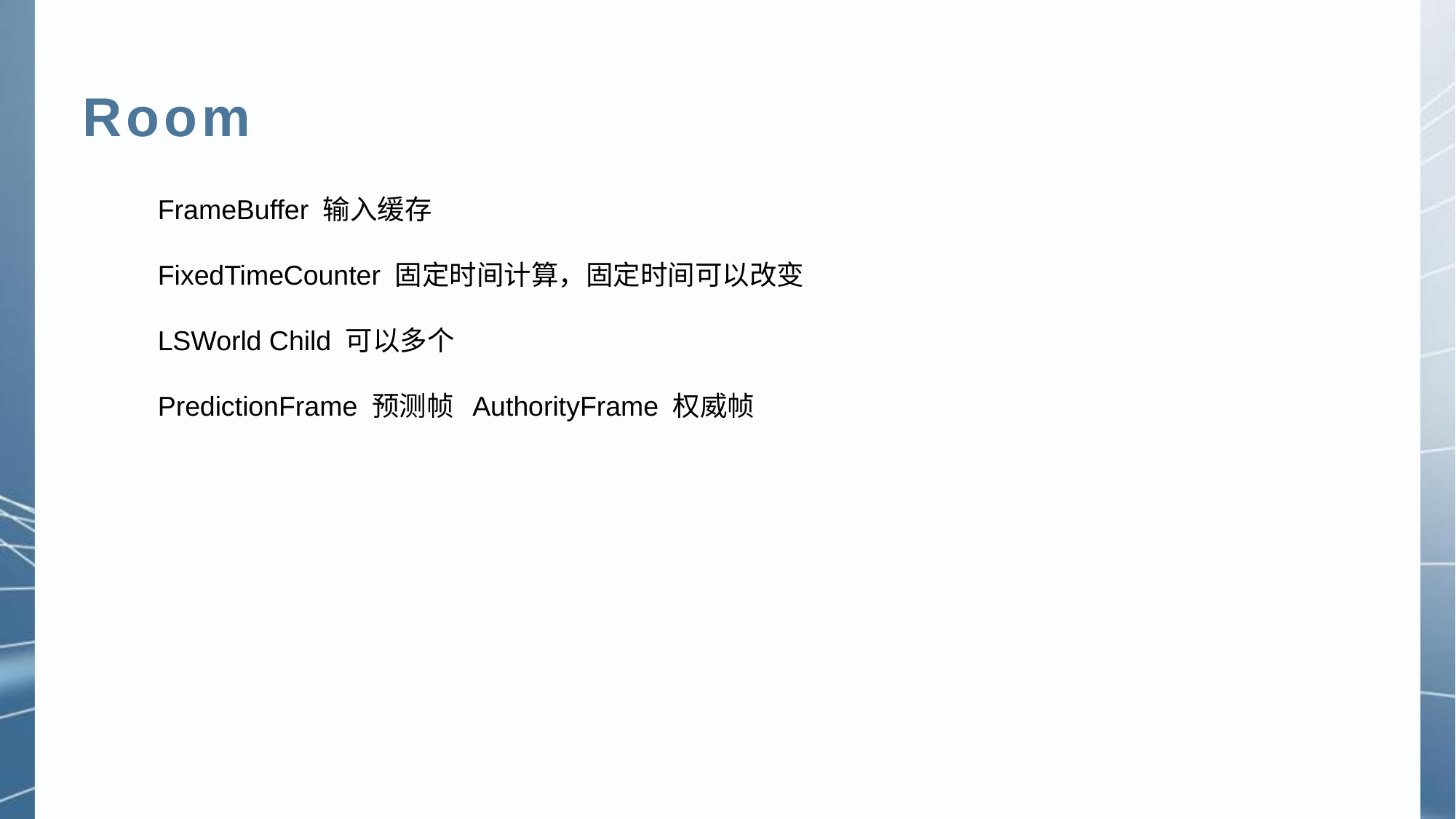

Room
FrameBuffer 输入缓存

FixedTimeCounter 固定时间计算，固定时间可以改变

LSWorld Child 可以多个

PredictionFrame 预测帧  AuthorityFrame 权威帧